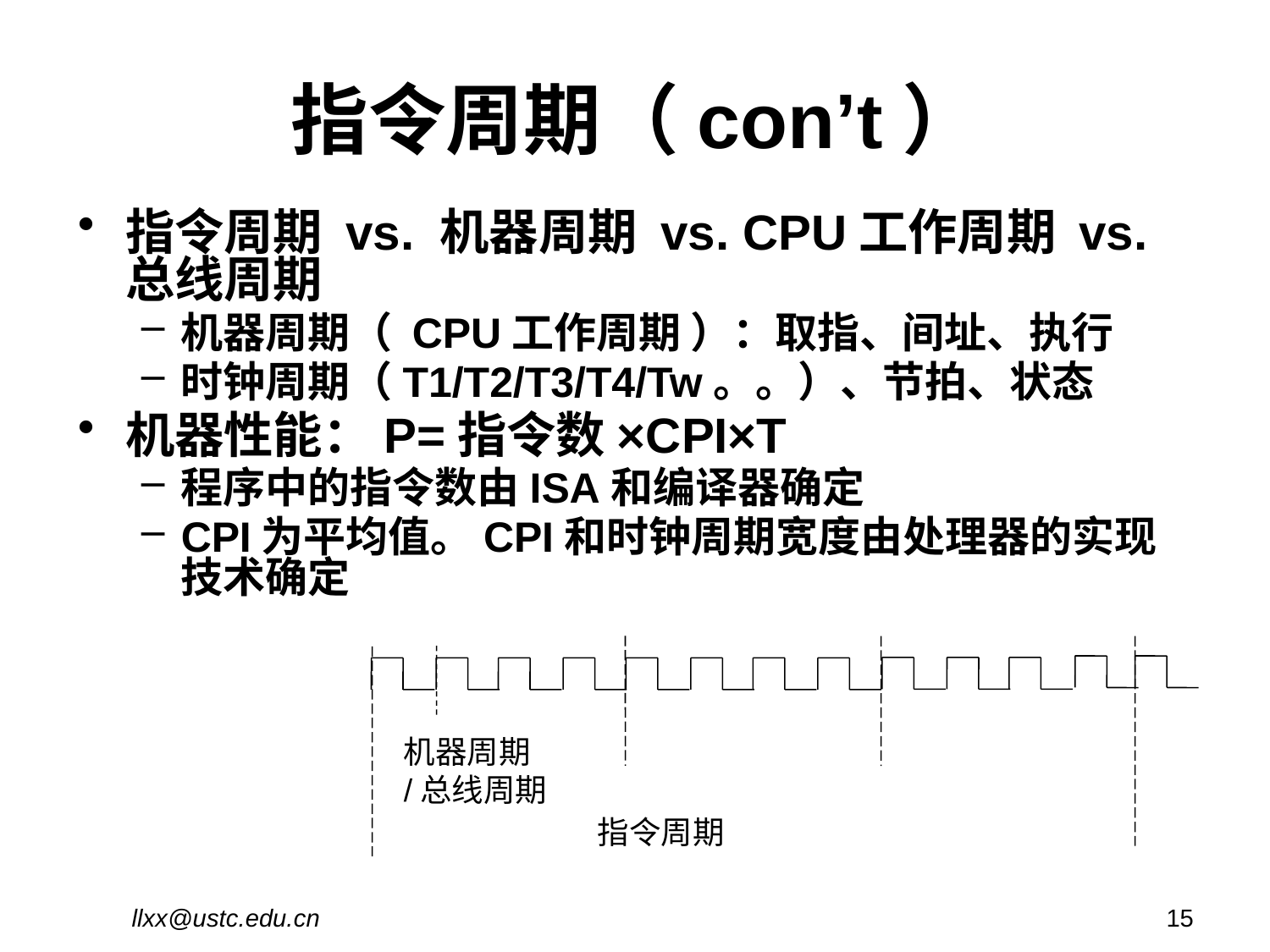

# 指令周期（con’t）
指令周期 vs. 机器周期 vs. CPU工作周期 vs. 总线周期
机器周期（ CPU工作周期 ）：取指、间址、执行
时钟周期（T1/T2/T3/T4/Tw。。）、节拍、状态
机器性能：P=指令数×CPI×T
程序中的指令数由ISA和编译器确定
CPI为平均值。CPI和时钟周期宽度由处理器的实现技术确定

机器周期
/总线周期
指令周期
llxx@ustc.edu.cn
15